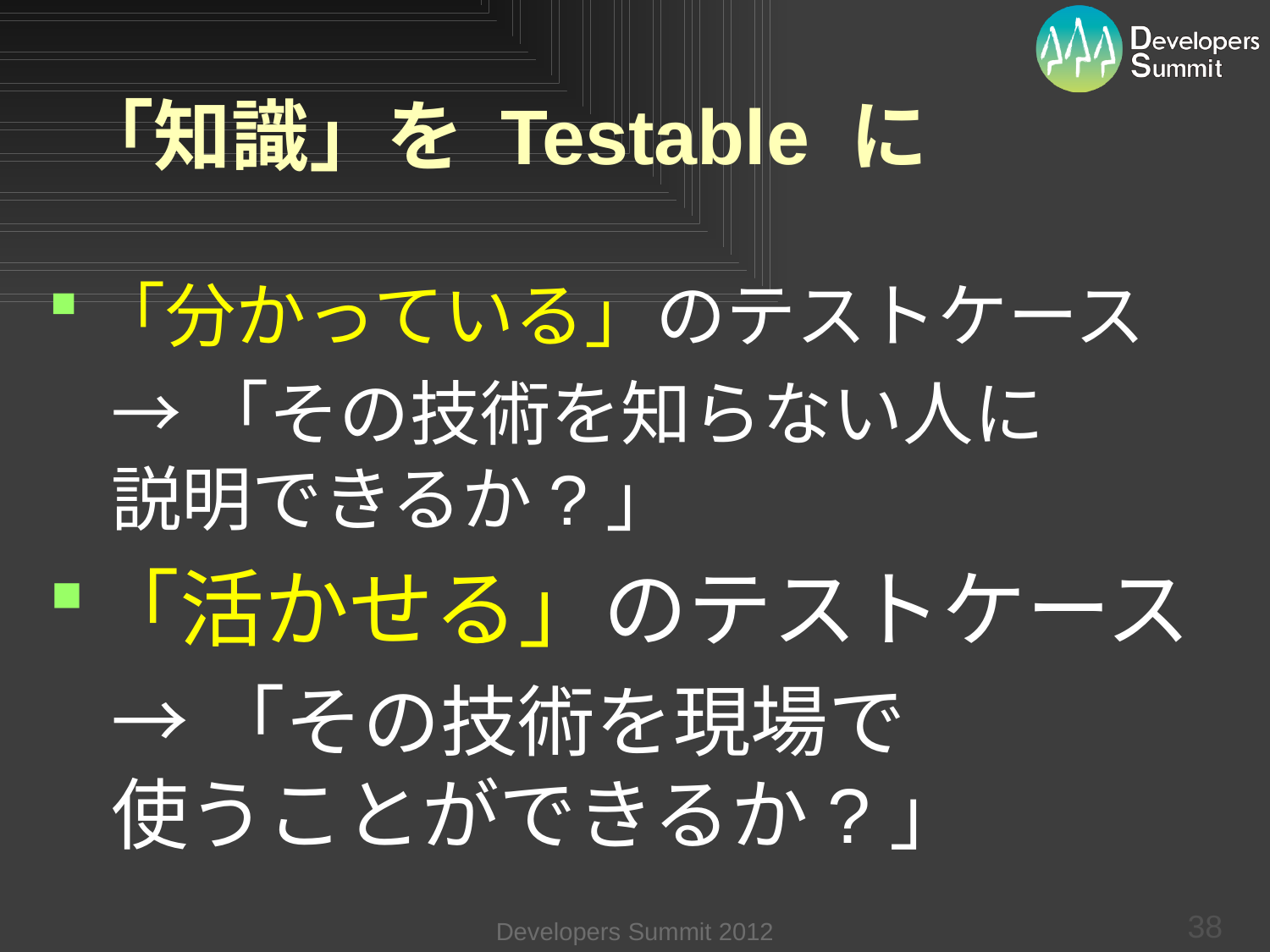

# 「知識」を Testable に
「分かっている」のテストケース
→「その技術を知らない人に
説明できるか?」
「活かせる」のテストケース
→「その技術を現場で
使うことができるか?」
38